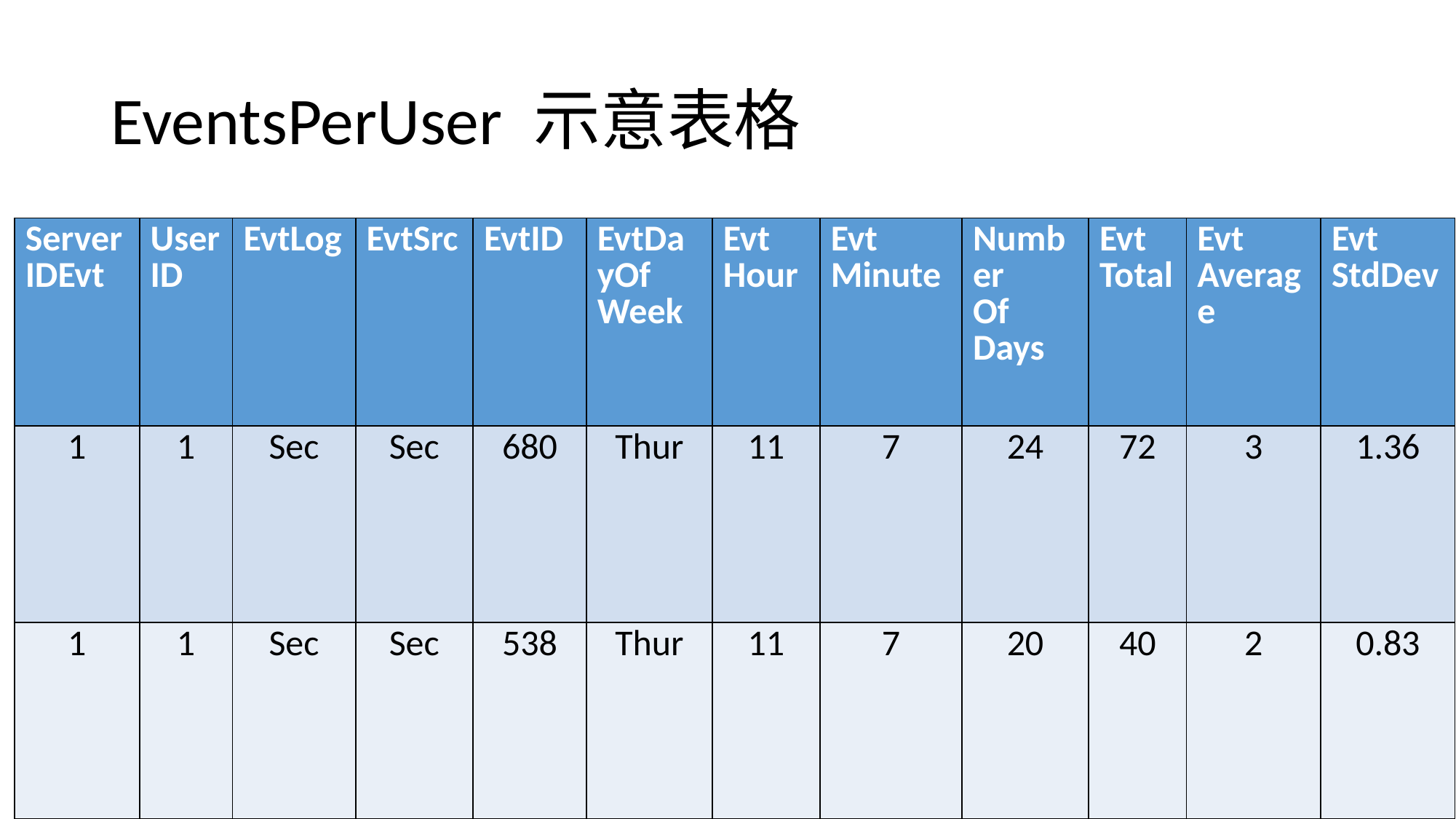

# EventsPerUser 示意表格
| Server IDEvt | User ID | EvtLog | EvtSrc | EvtID | EvtDayOf Week | Evt Hour | Evt Minute | Number Of Days | Evt Total | Evt Average | Evt StdDev |
| --- | --- | --- | --- | --- | --- | --- | --- | --- | --- | --- | --- |
| 1 | 1 | Sec | Sec | 680 | Thur | 11 | 7 | 24 | 72 | 3 | 1.36 |
| 1 | 1 | Sec | Sec | 538 | Thur | 11 | 7 | 20 | 40 | 2 | 0.83 |
18